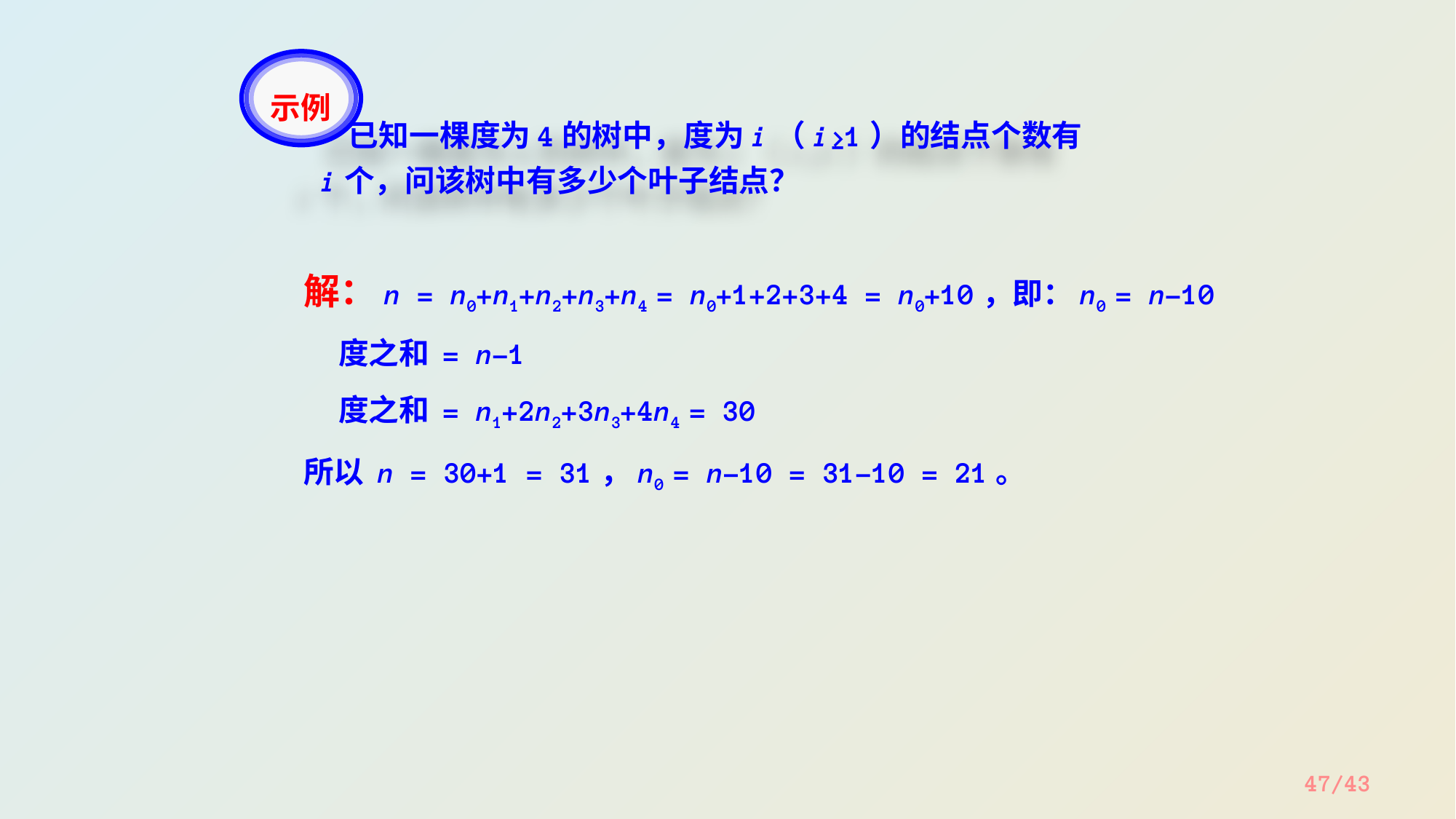

示例
   已知一棵度为4的树中，度为i（i≥1）的结点个数有i个，问该树中有多少个叶子结点？
解：n = n0+n1+n2+n3+n4 = n0+1+2+3+4 = n0+10，即：n0 = n-10
    度之和 = n-1
    度之和 = n1+2n2+3n3+4n4 = 30
所以 n = 30+1 = 31，n0 = n-10 = 31-10 = 21。
47/43